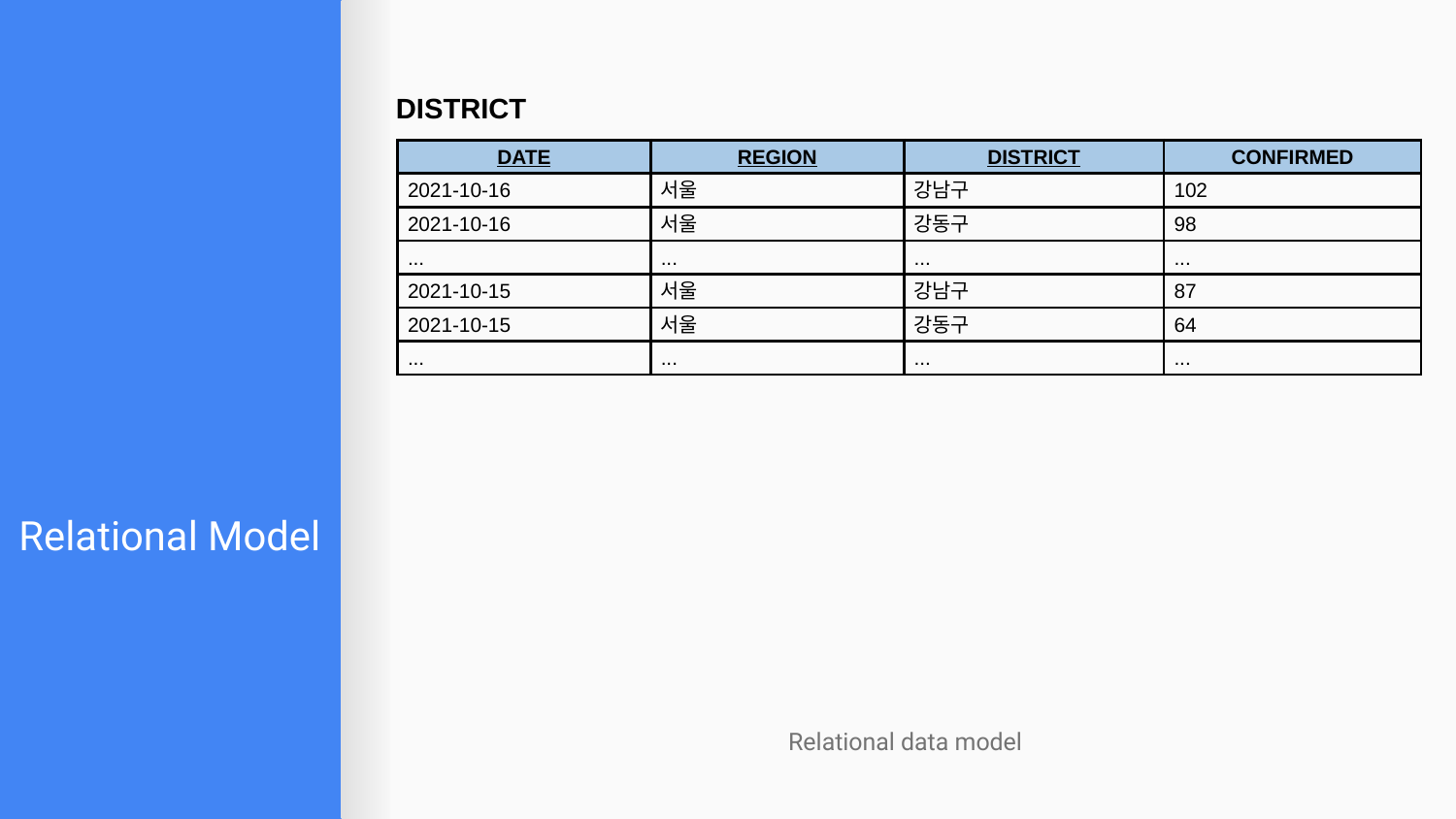

DISTRICT
| DATE | REGION | DISTRICT | CONFIRMED |
| --- | --- | --- | --- |
| 2021-10-16 | 서울 | 강남구 | 102 |
| 2021-10-16 | 서울 | 강동구 | 98 |
| ... | ... | ... | ... |
| 2021-10-15 | 서울 | 강남구 | 87 |
| 2021-10-15 | 서울 | 강동구 | 64 |
| ... | ... | ... | ... |
# Relational Model
Relational data model